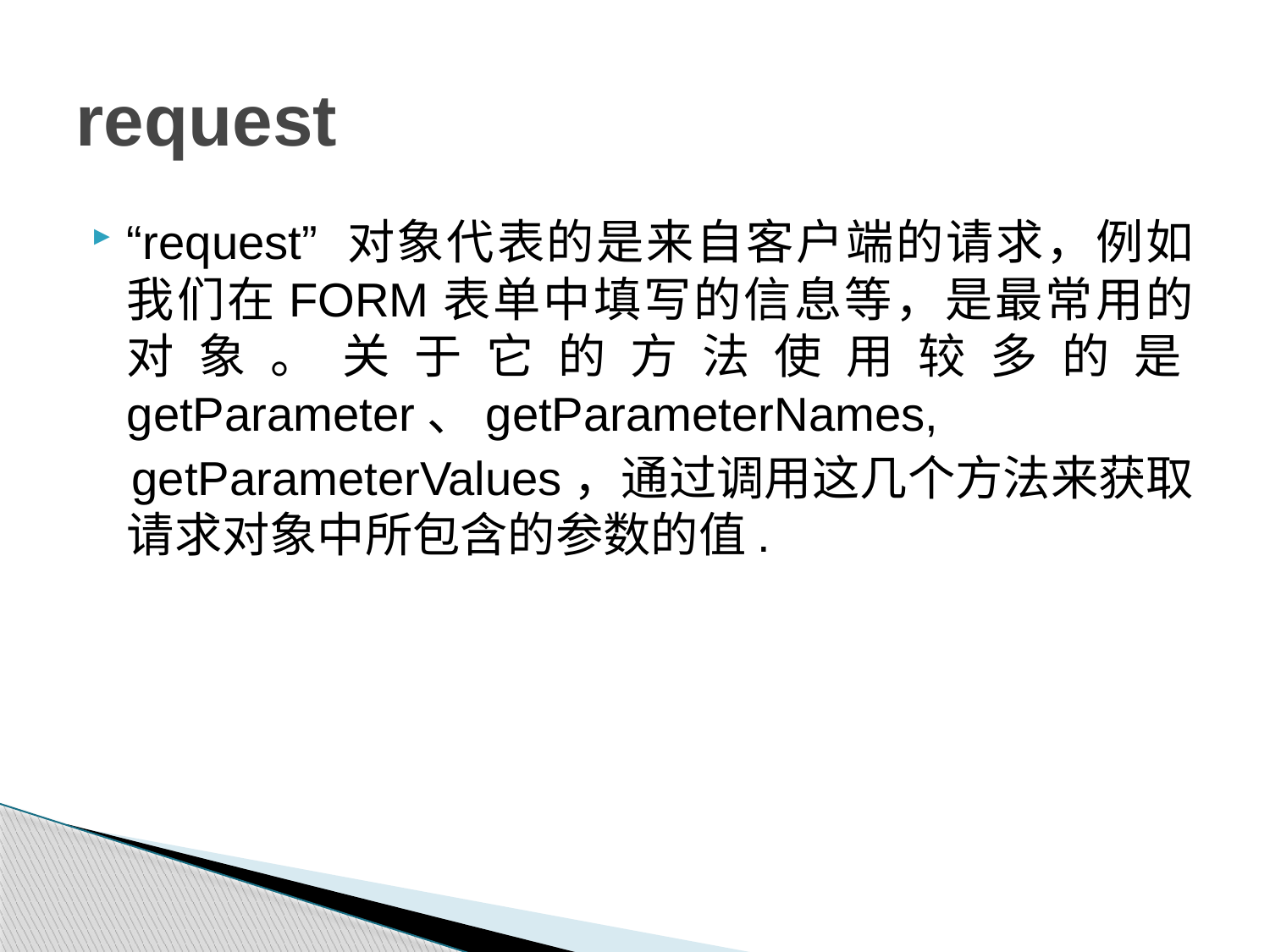

# request
“request” 对象代表的是来自客户端的请求，例如我们在FORM表单中填写的信息等，是最常用的对象。关于它的方法使用较多的是getParameter、getParameterNames,
   getParameterValues，通过调用这几个方法来获取请求对象中所包含的参数的值.